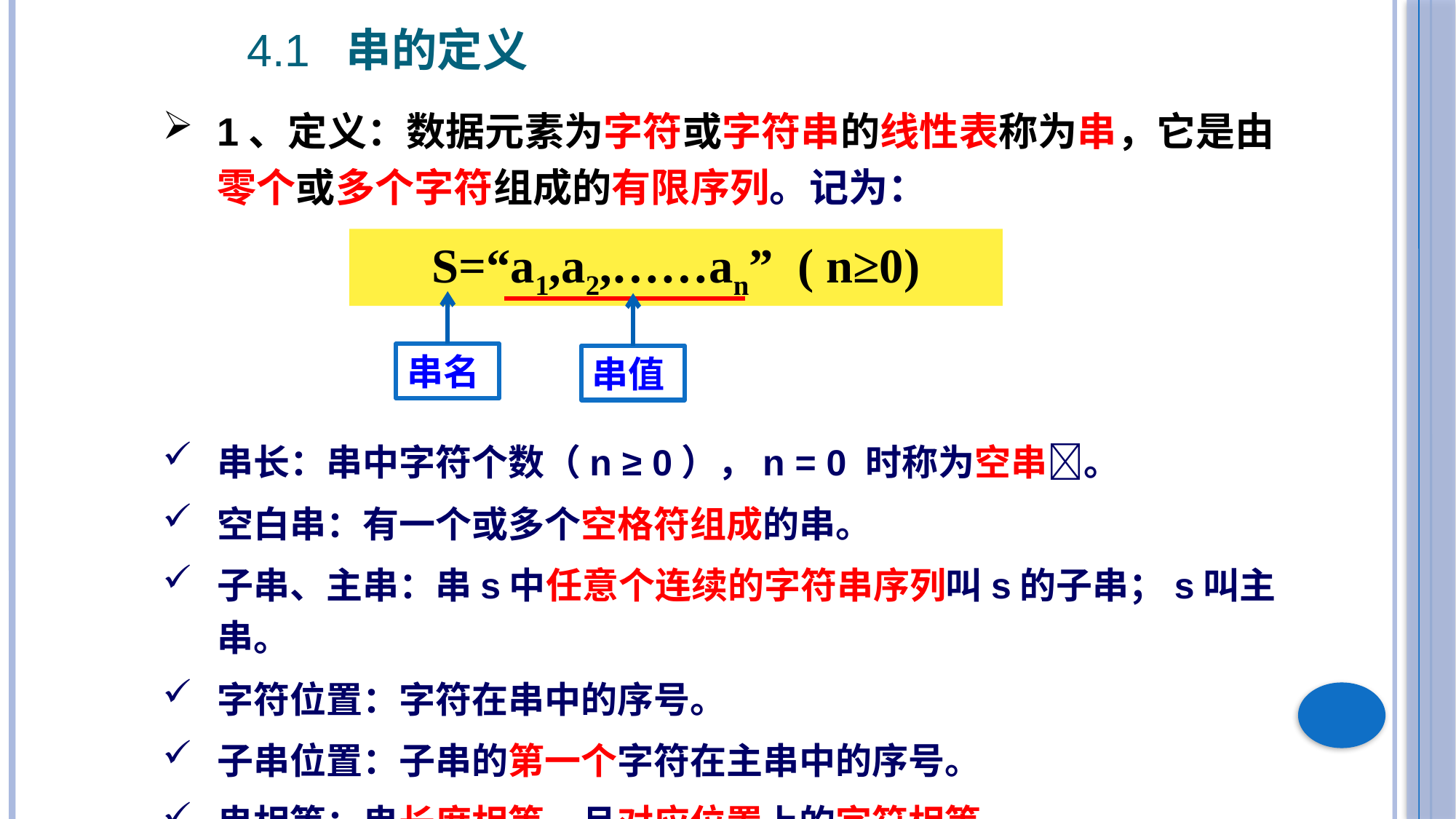

4.1  串的定义
1、定义：数据元素为字符或字符串的线性表称为串，它是由零个或多个字符组成的有限序列。记为：

串长：串中字符个数（n ≥ 0），n = 0 时称为空串∅。
空白串：有一个或多个空格符组成的串。
子串、主串：串s中任意个连续的字符串序列叫s的子串；s叫主串。
字符位置：字符在串中的序号。
子串位置：子串的第一个字符在主串中的序号。
串相等：串长度相等，且对应位置上的字符相等。
S=“a1,a2,……an”  ( n≥0)
串名
串值